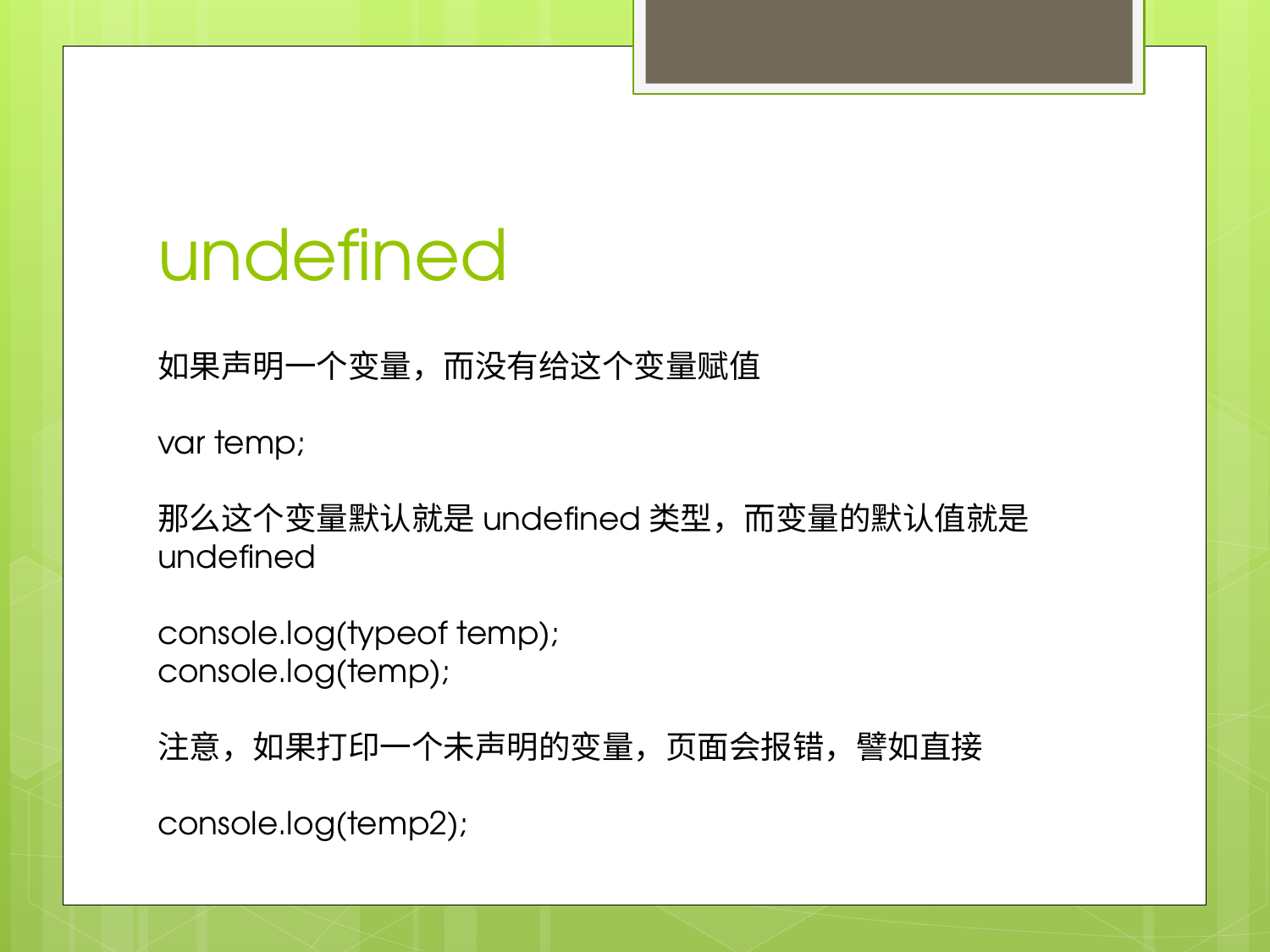

# undefined
如果声明一个变量，而没有给这个变量赋值

var temp;

那么这个变量默认就是undefined类型，而变量的默认值就是undefined

console.log(typeof temp);
console.log(temp);

注意，如果打印一个未声明的变量，页面会报错，譬如直接

console.log(temp2);